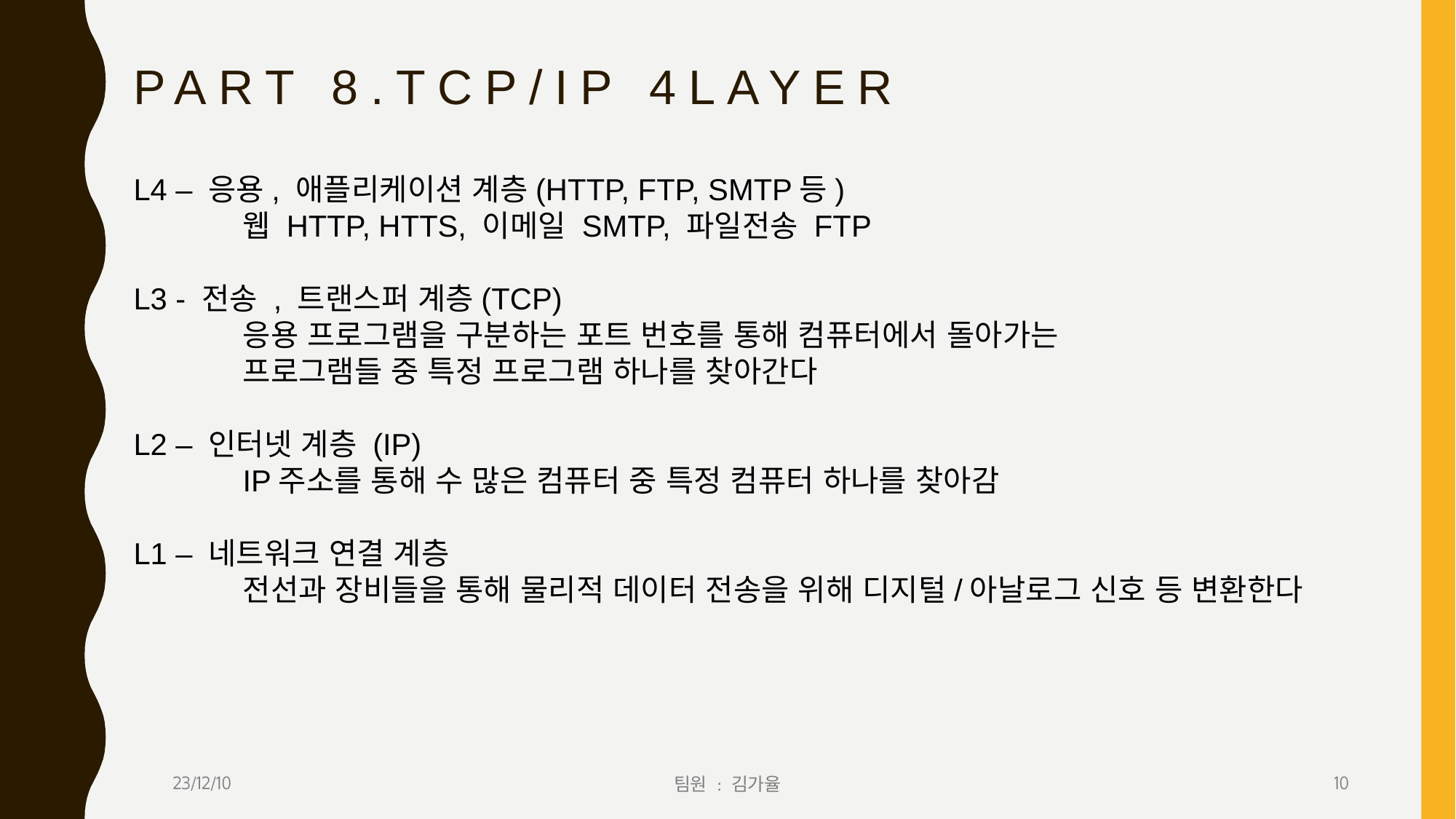

# part 8.TCP/IP 4Layer
L4 – 응용, 애플리케이션 계층(HTTP, FTP, SMTP등)
	웹 HTTP, HTTS, 이메일 SMTP, 파일전송 FTP

L3 - 전송 , 트랜스퍼 계층(TCP)
	응용 프로그램을 구분하는 포트 번호를 통해 컴퓨터에서 돌아가는
	프로그램들 중 특정 프로그램 하나를 찾아간다

L2 – 인터넷 계층 (IP)
	IP주소를 통해 수 많은 컴퓨터 중 특정 컴퓨터 하나를 찾아감

L1 – 네트워크 연결 계층
	전선과 장비들을 통해 물리적 데이터 전송을 위해 디지털/아날로그 신호 등 변환한다

팀원 : 김가율
23/12/10
10